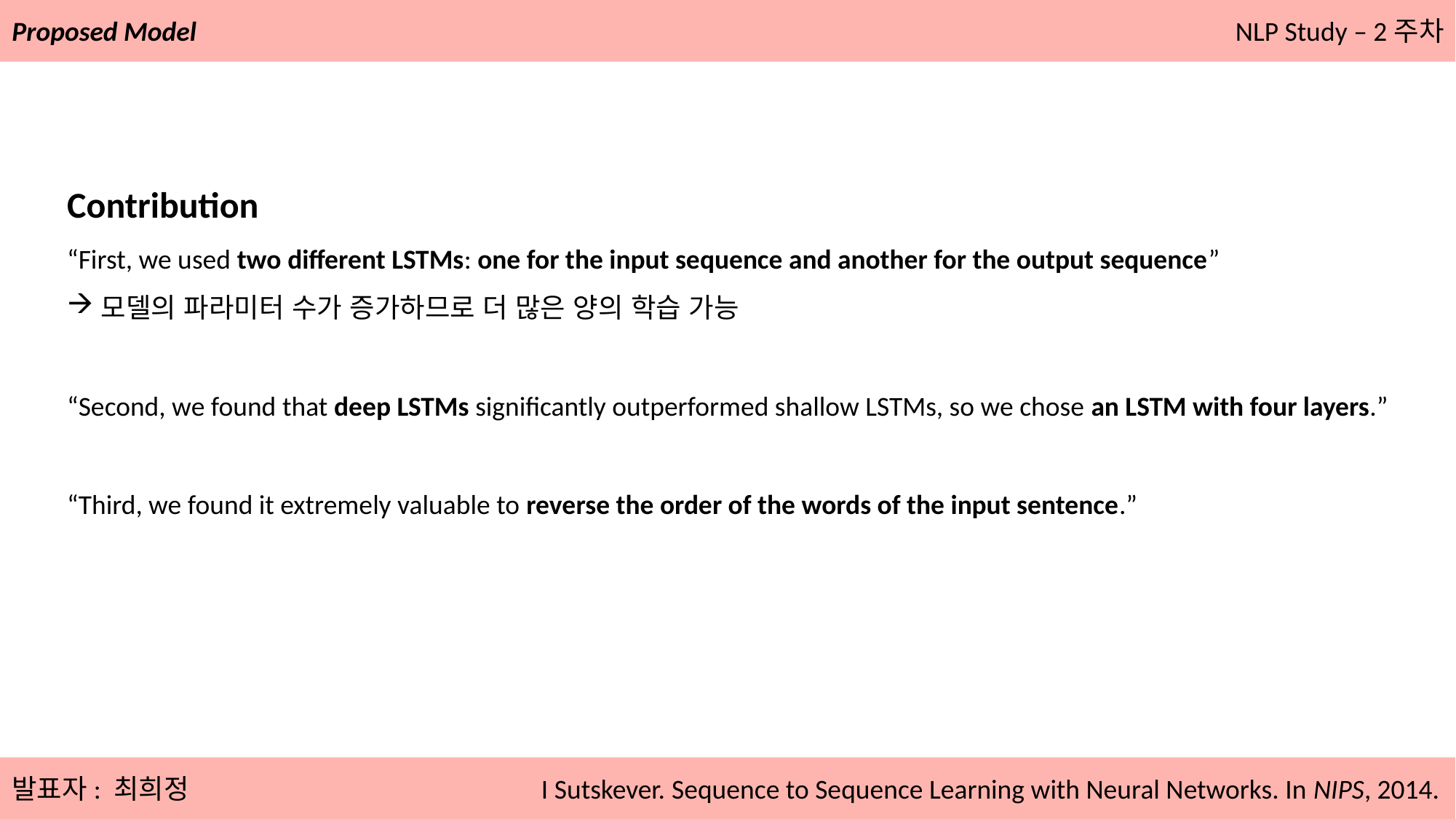

Proposed Model
NLP Study – 2주차
Contribution
“First, we used two different LSTMs: one for the input sequence and another for the output sequence”
모델의 파라미터 수가 증가하므로 더 많은 양의 학습 가능

“Second, we found that deep LSTMs significantly outperformed shallow LSTMs, so we chose an LSTM with four layers.”

“Third, we found it extremely valuable to reverse the order of the words of the input sentence.”

발표자: 최희정
I Sutskever. Sequence to Sequence Learning with Neural Networks. In NIPS, 2014.